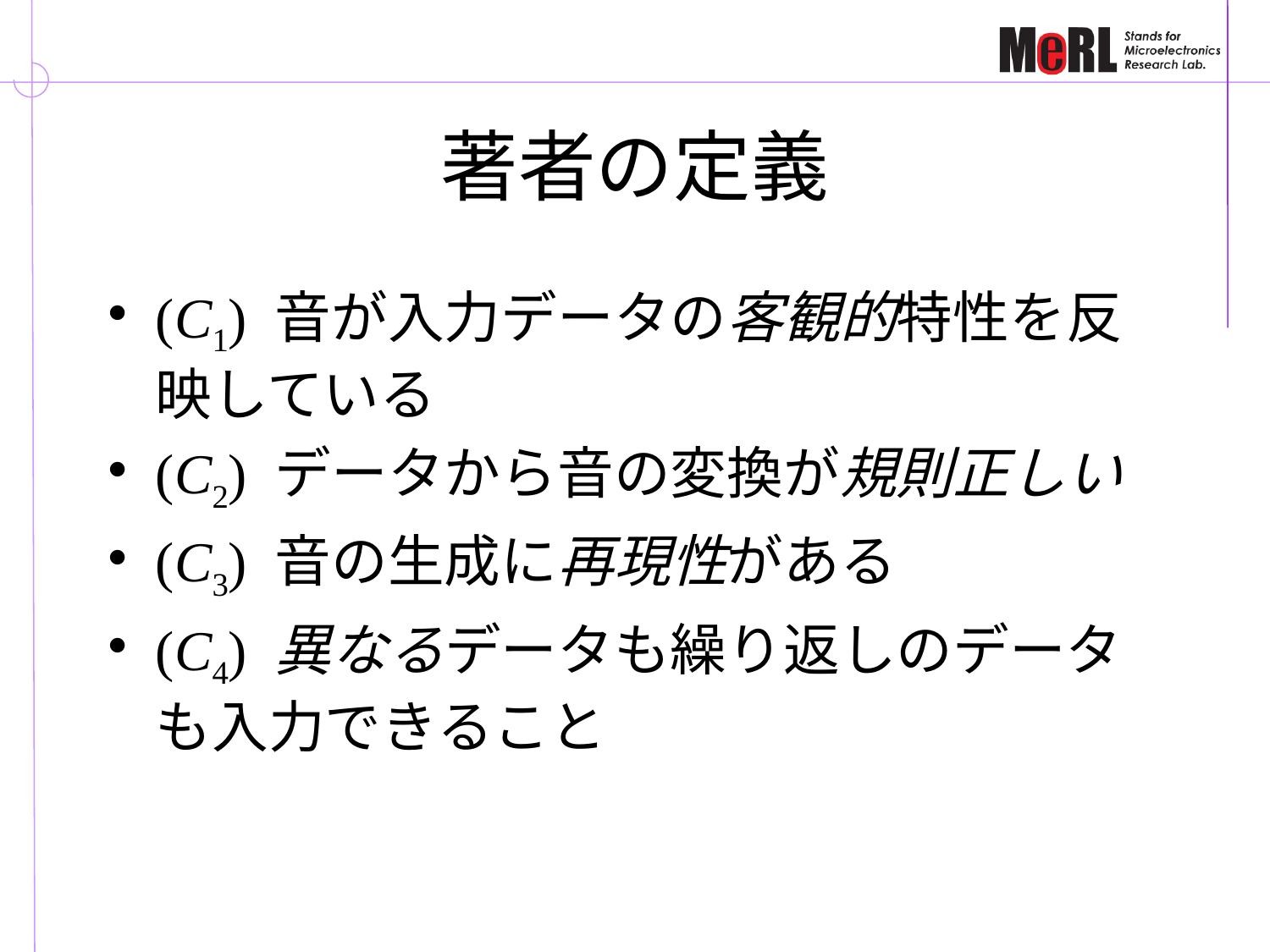

# 著者の定義
(C1) 音が入力データの客観的特性を反映している
(C2) データから音の変換が規則正しい
(C3) 音の生成に再現性がある
(C4) 異なるデータも繰り返しのデータも入力できること